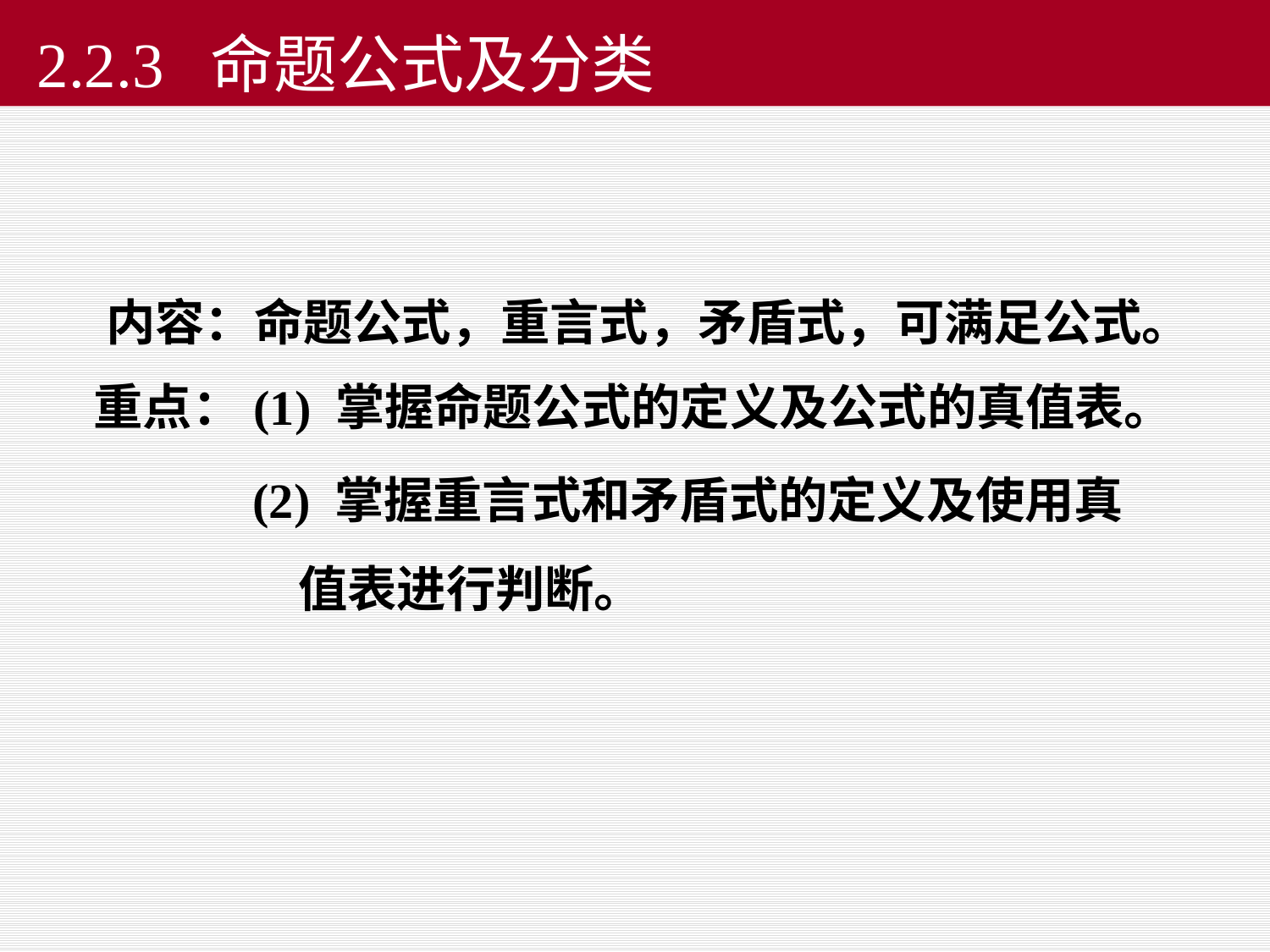

2.2.3  命题公式及分类
内容：命题公式，重言式，矛盾式，可满足公式。
重点：(1) 掌握命题公式的定义及公式的真值表。
(2) 掌握重言式和矛盾式的定义及使用真
   值表进行判断。